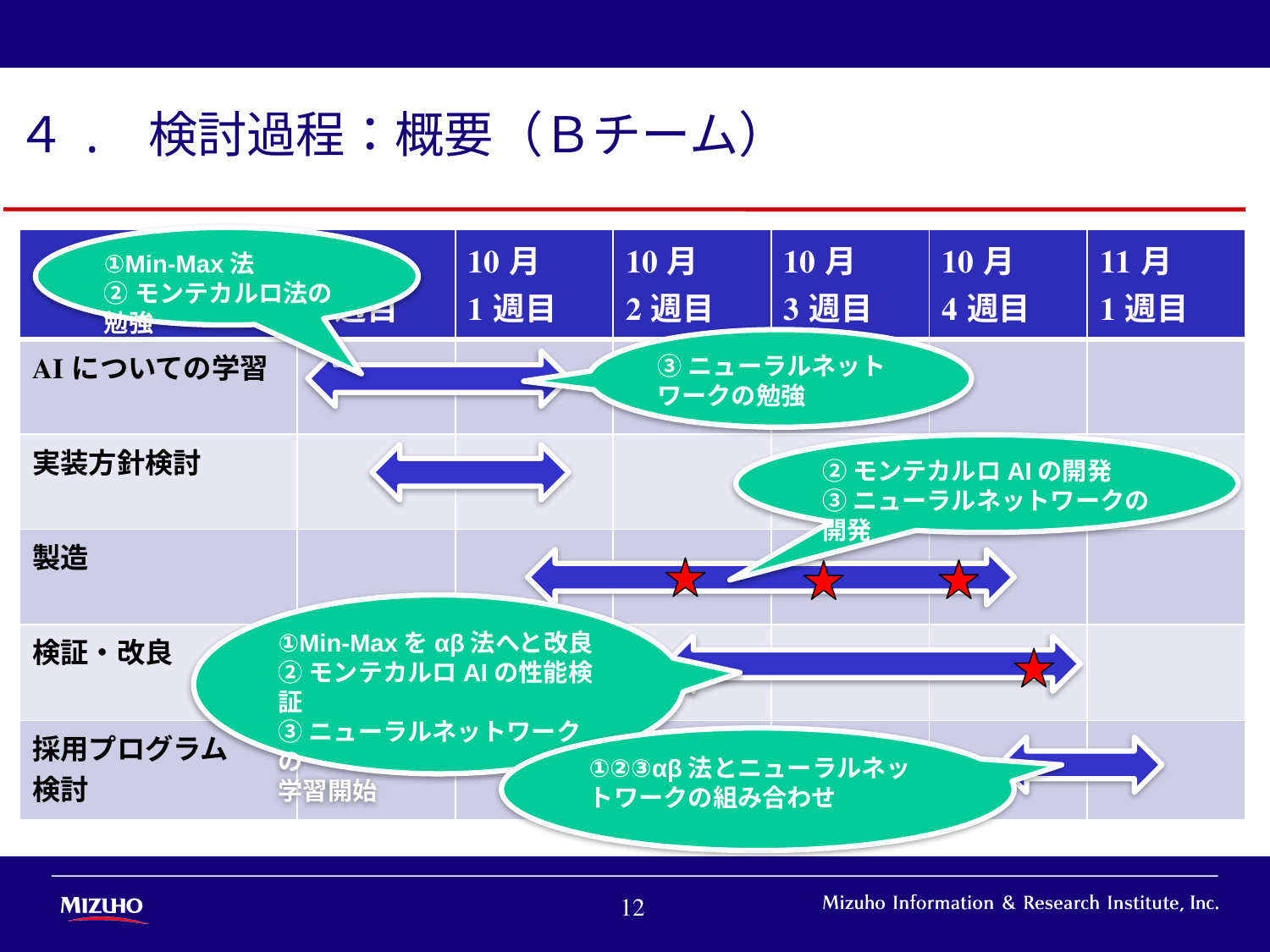

４. 検討過程：概要（Ｂチーム）

①Min-Max法
②モンテカルロ法の勉強

|  | 9月 4週目 | 10月 1週目 | 10月 2週目 | 10月 3週目 | 10月 4週目 | 11月 1週目 |
| --- | --- | --- | --- | --- | --- | --- |
| AIについての学習 |  |  |  |  |  |  |
| 実装方針検討 |  |  |  |  |  |  |
| 製造 |  |  |  |  |  |  |
| 検証・改良 |  |  |  |  |  |  |
| 採用プログラム 検討 |  |  |  |  |  |  |
③ニューラルネットワークの勉強

②モンテカルロAIの開発
③ニューラルネットワークの開発

①Min-Maxをαβ法へと改良
②モンテカルロAIの性能検証
③ニューラルネットワークの
学習開始

①②③αβ法とニューラルネットワークの組み合わせ